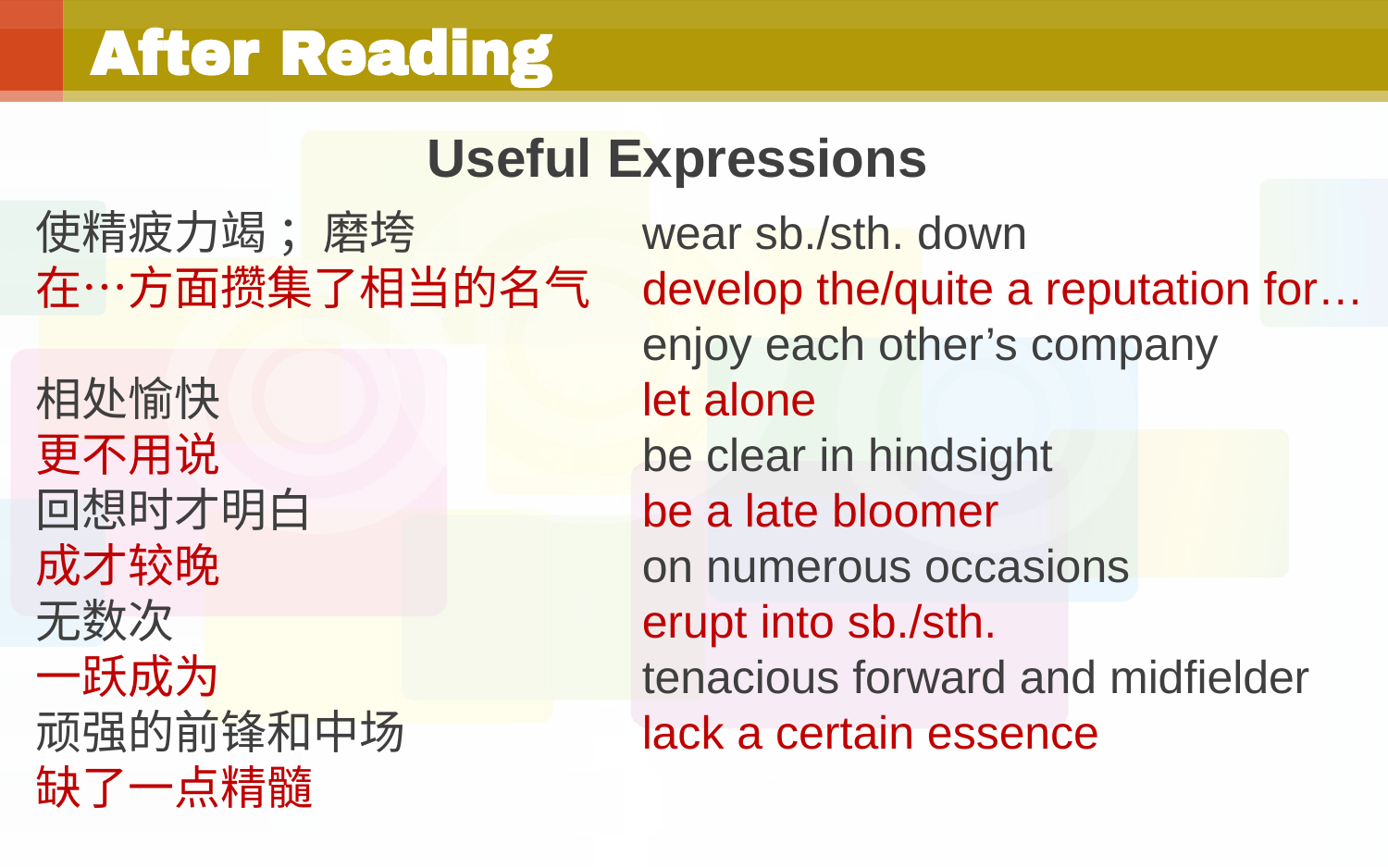

# After Reading
Useful Expressions
wear sb./sth. down
develop the/quite a reputation for…
enjoy each other’s company
let alone
be clear in hindsight
be a late bloomer
on numerous occasions
erupt into sb./sth.
tenacious forward and midfielder
lack a certain essence

使精疲力竭 ；磨垮
在…方面攒集了相当的名气
相处愉快
更不用说
回想时才明白
成才较晚
无数次
一跃成为
顽强的前锋和中场
缺了一点精髓